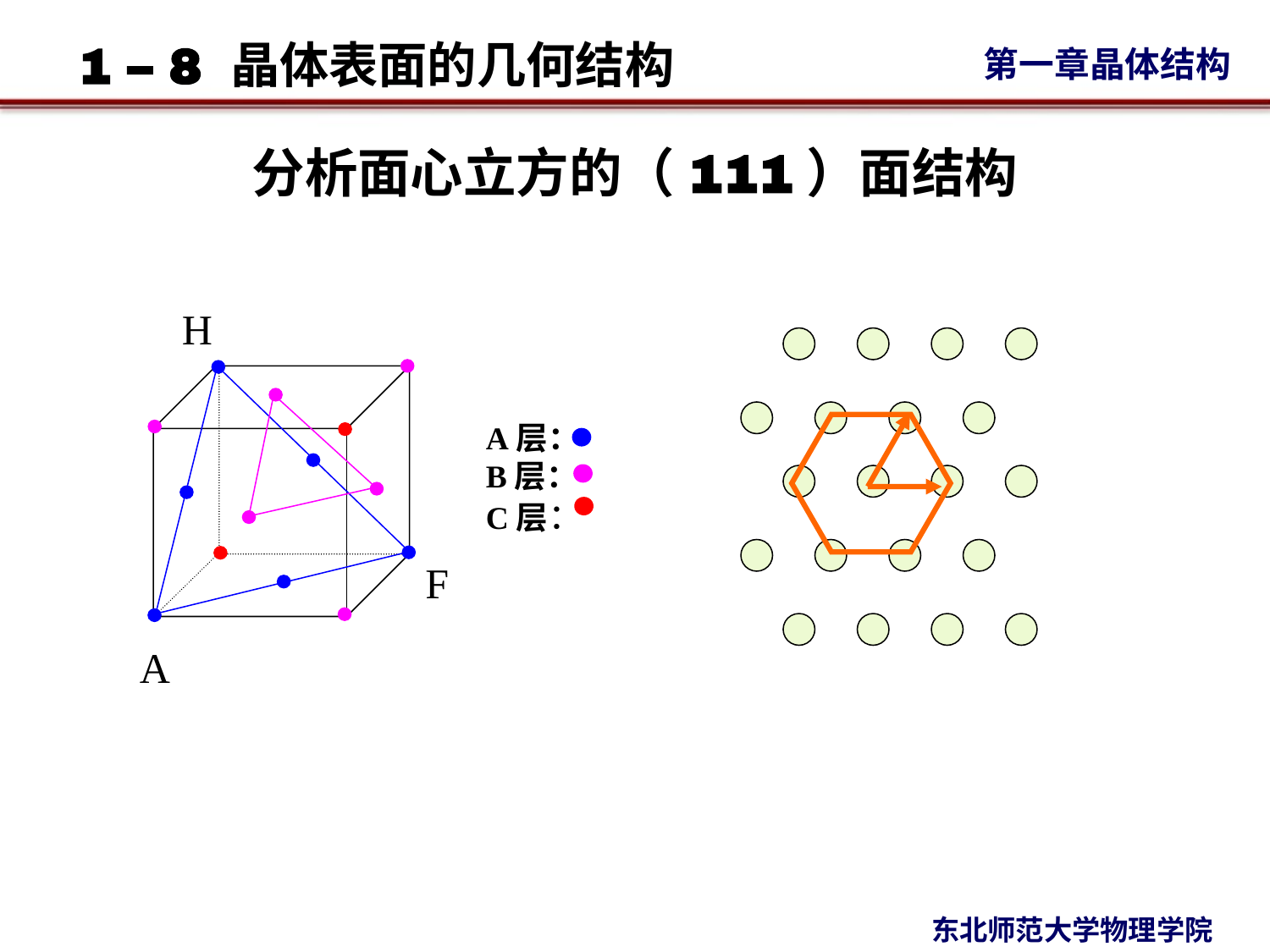

# 分析面心立方的（111）面结构
H
F
A

A层：
B层：
C层：